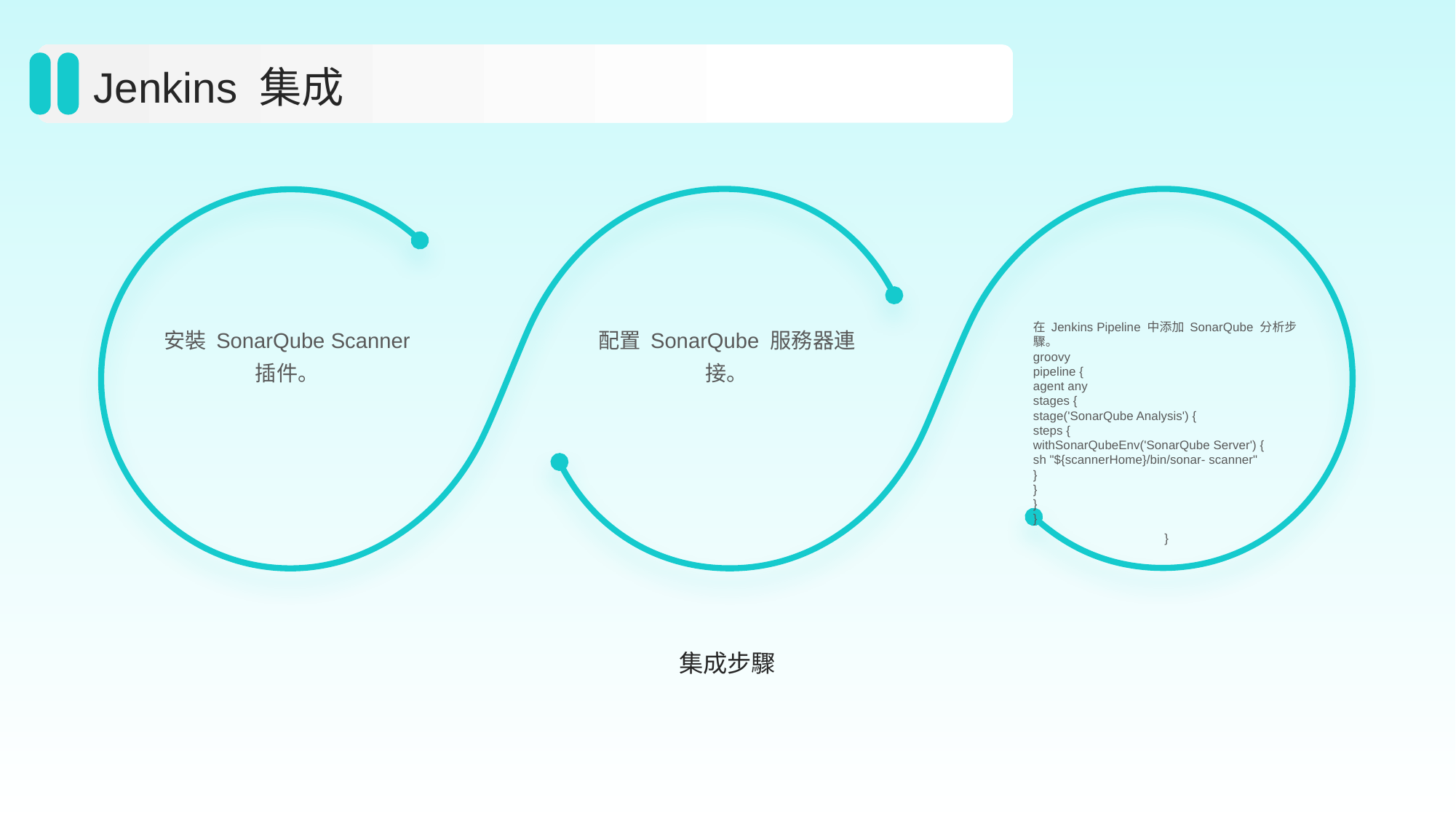

Jenkins 集成

安裝 SonarQube Scanner 插件。
配置 SonarQube 服務器連接。
在 Jenkins Pipeline 中添加 SonarQube 分析步驟。
groovy
pipeline {
agent any
stages {
stage('SonarQube Analysis') {
steps {
withSonarQubeEnv('SonarQube Server') {
sh "${scannerHome}/bin/sonar- scanner"
}
}
}
}
}
集成步驟